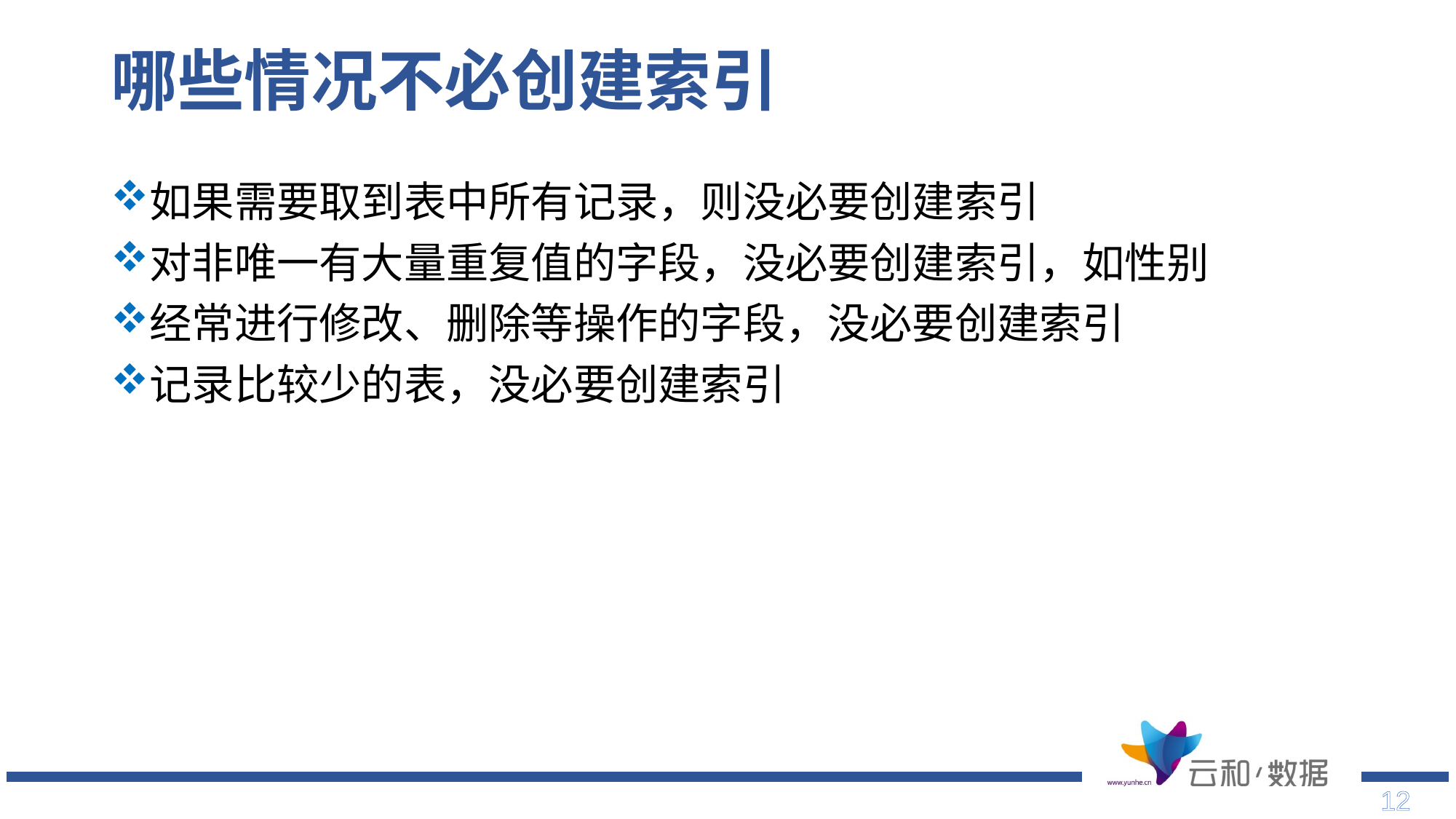

# 哪些情况不必创建索引
如果需要取到表中所有记录，则没必要创建索引
对非唯一有大量重复值的字段，没必要创建索引，如性别
经常进行修改、删除等操作的字段，没必要创建索引
记录比较少的表，没必要创建索引